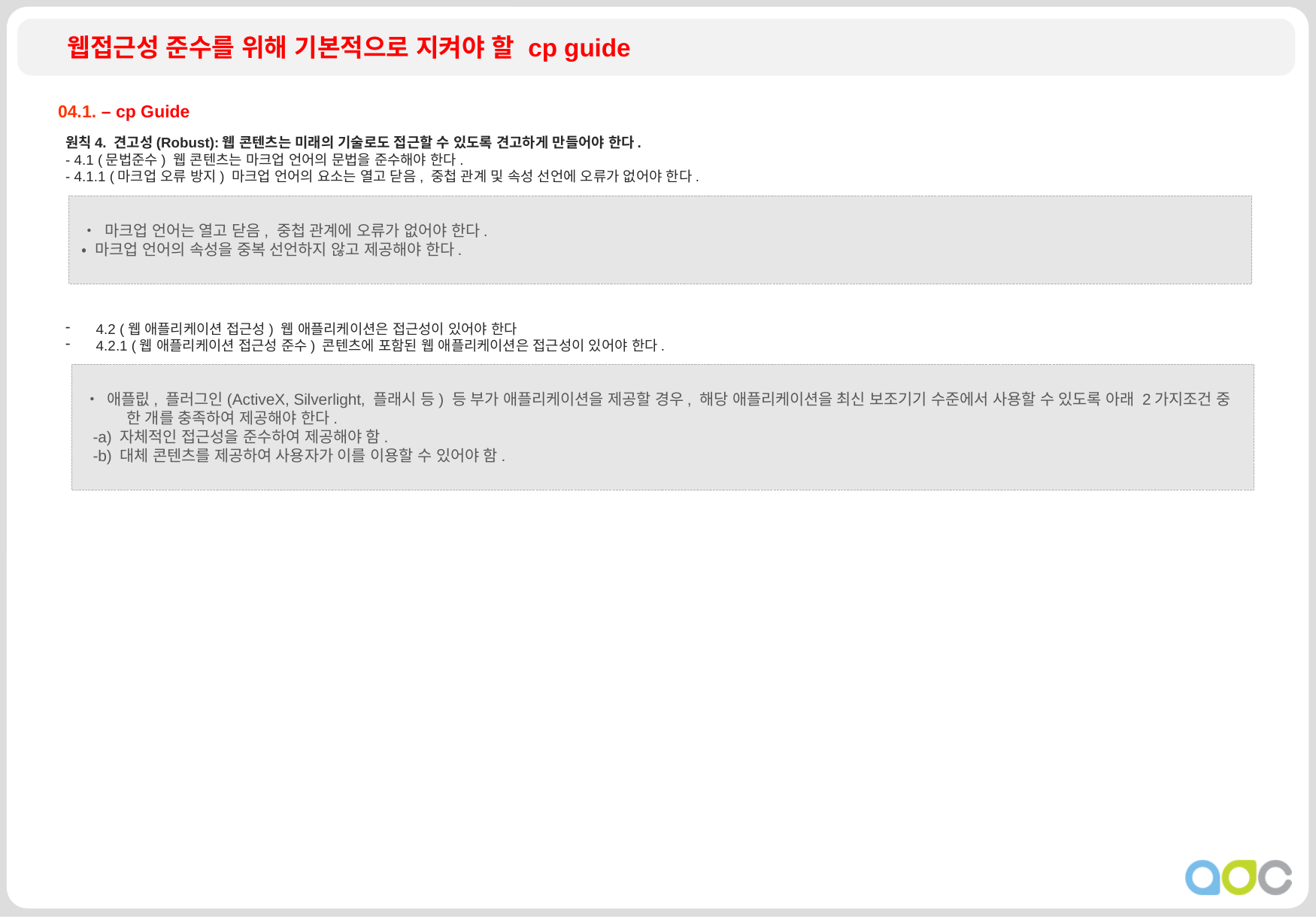

웹접근성 준수를 위해 기본적으로 지켜야 할 cp guide
04.1. – cp Guide
원칙4. 견고성(Robust):웹 콘텐츠는 미래의 기술로도 접근할 수 있도록 견고하게 만들어야 한다.
- 4.1 (문법준수) 웹 콘텐츠는 마크업 언어의 문법을 준수해야 한다.
- 4.1.1 (마크업 오류 방지) 마크업 언어의 요소는 열고 닫음, 중첩 관계 및 속성 선언에 오류가 없어야 한다.

 4.2 (웹 애플리케이션 접근성) 웹 애플리케이션은 접근성이 있어야 한다
 4.2.1 (웹 애플리케이션 접근성 준수) 콘텐츠에 포함된 웹 애플리케이션은 접근성이 있어야 한다.

• 마크업 언어는 열고 닫음, 중첩 관계에 오류가 없어야 한다.
• 마크업 언어의 속성을 중복 선언하지 않고 제공해야 한다.

• 애플릾, 플러그인(ActiveX, Silverlight, 플래시 등) 등 부가 애플리케이션을 제공할 경우, 해당 애플리케이션을 최신 보조기기 수준에서 사용할 수 있도록 아래 2가지조건 중 한 개를 충족하여 제공해야 한다.
  -a) 자체적인 접근성을 준수하여 제공해야 함.
  -b) 대체 콘텐츠를 제공하여 사용자가 이를 이용할 수 있어야 함.